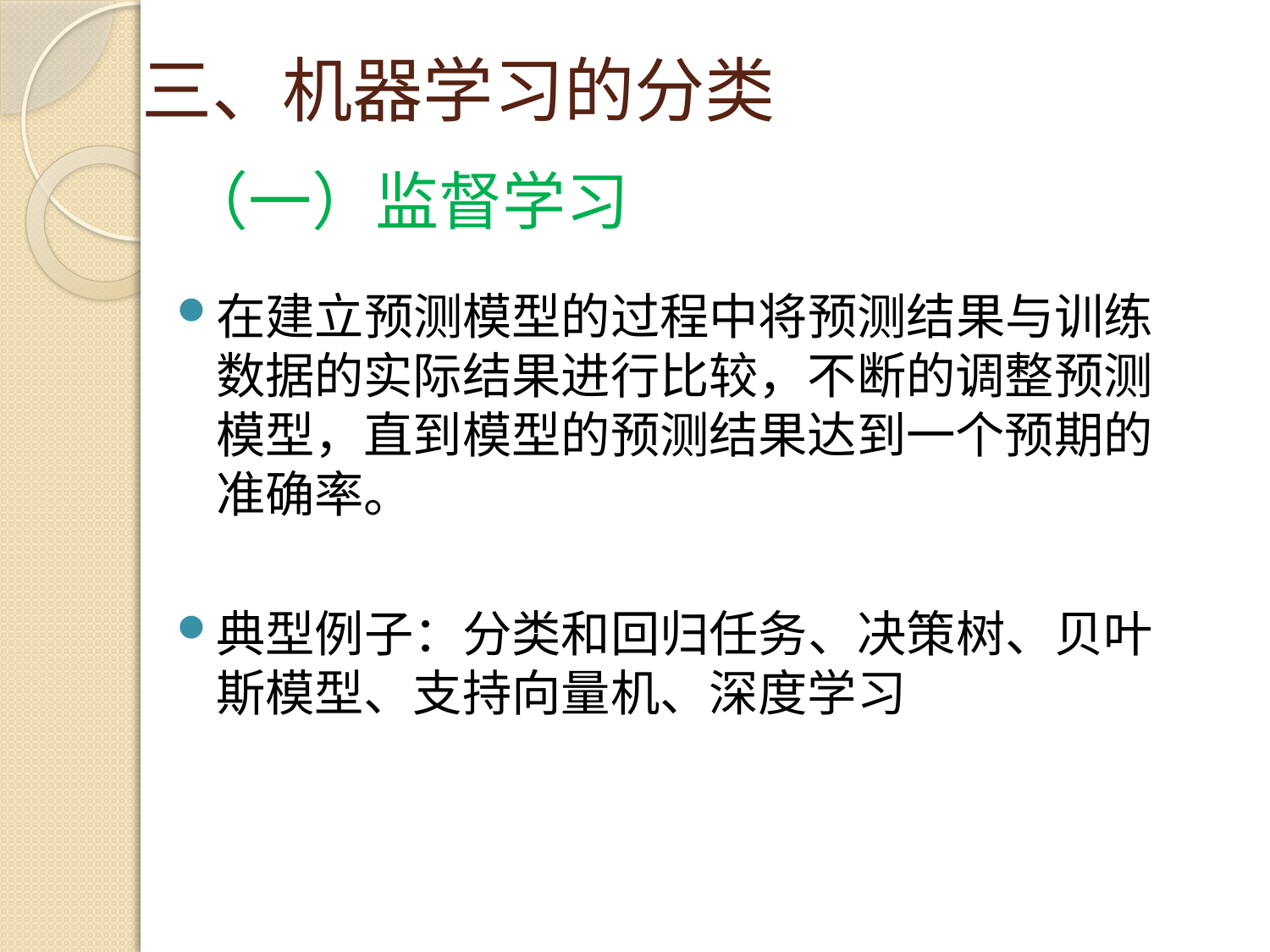

三、机器学习的分类
（一）监督学习
在建立预测模型的过程中将预测结果与训练数据的实际结果进行比较，不断的调整预测模型，直到模型的预测结果达到一个预期的准确率。

典型例子：分类和回归任务、决策树、贝叶斯模型、支持向量机、深度学习